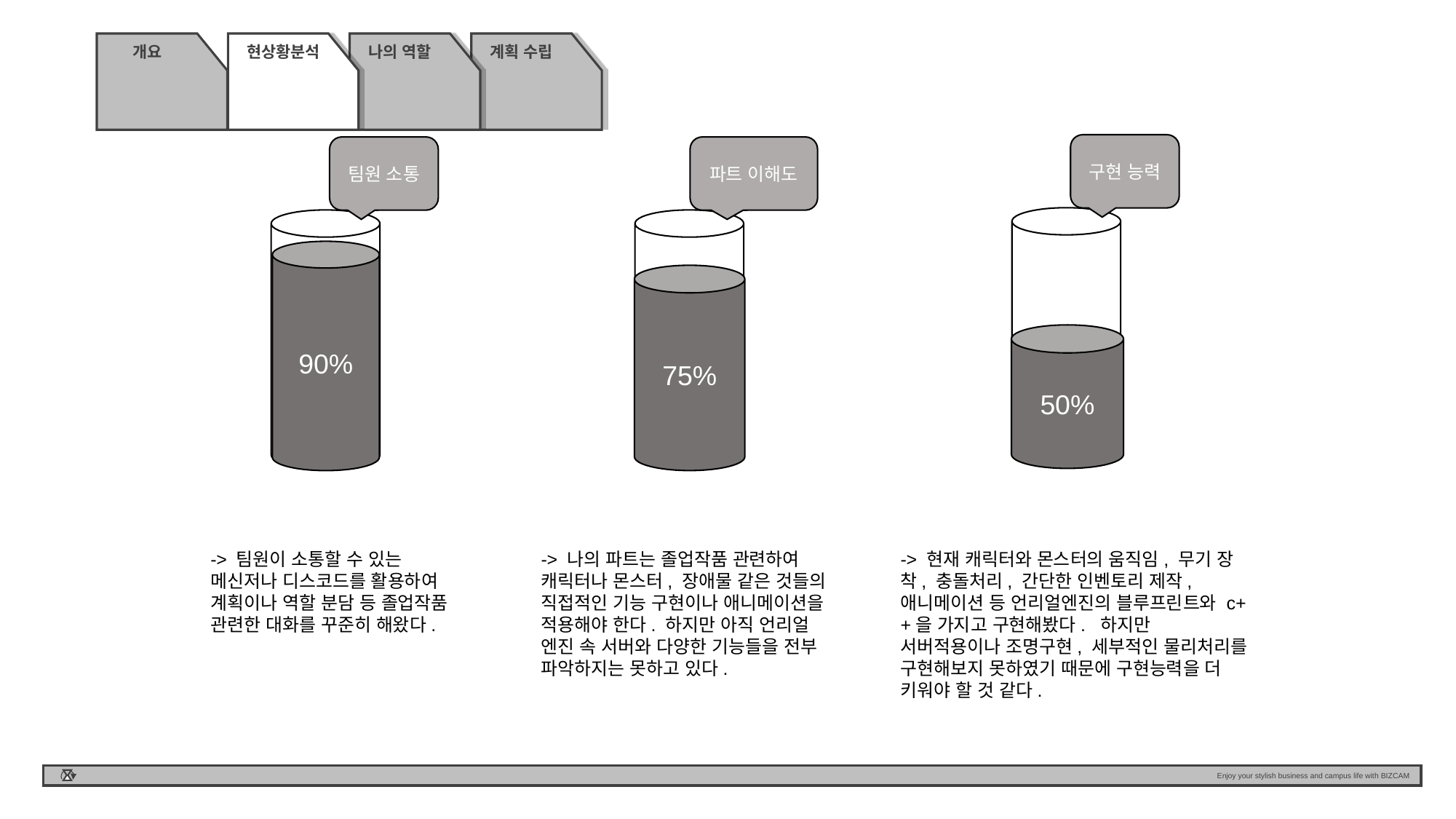

개요
 현상황분석
 나의 역할
 계획 수립
구현 능력
팀원 소통
파트 이해도

90%
75%

50%
-> 팀원이 소통할 수 있는 메신저나 디스코드를 활용하여 계획이나 역할 분담 등 졸업작품 관련한 대화를 꾸준히 해왔다.
-> 나의 파트는 졸업작품 관련하여 캐릭터나 몬스터, 장애물 같은 것들의 직접적인 기능 구현이나 애니메이션을 적용해야 한다. 하지만 아직 언리얼 엔진 속 서버와 다양한 기능들을 전부 파악하지는 못하고 있다.
-> 현재 캐릭터와 몬스터의 움직임, 무기 장착, 충돌처리, 간단한 인벤토리 제작, 애니메이션 등 언리얼엔진의 블루프린트와 c++을 가지고 구현해봤다.  하지만 서버적용이나 조명구현, 세부적인 물리처리를 구현해보지 못하였기 때문에 구현능력을 더 키워야 할 것 같다.

Enjoy your stylish business and campus life with BIZCAM